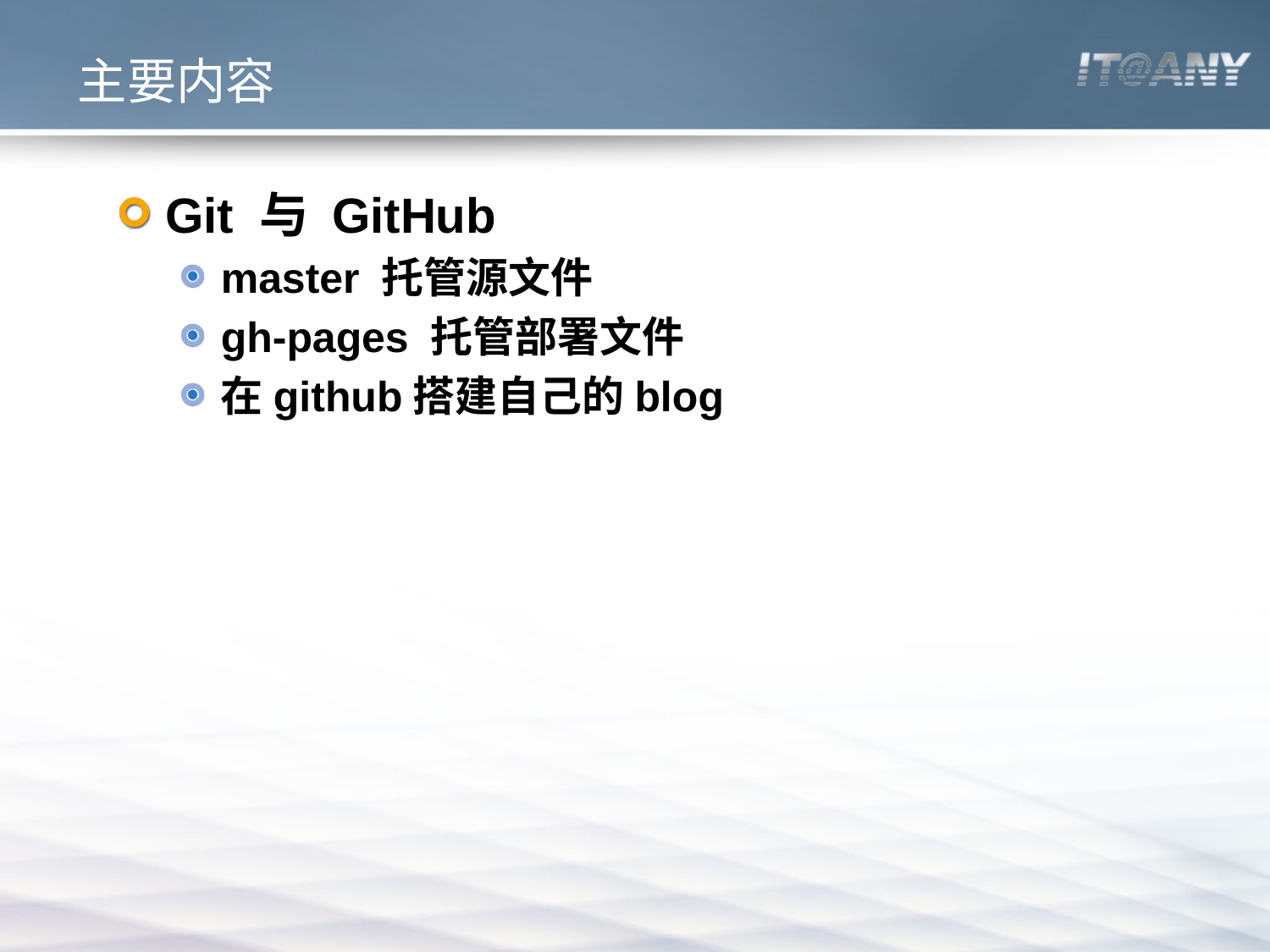

# 主要内容
Git 与 GitHub
master 托管源文件
gh-pages 托管部署文件
在github搭建自己的blog